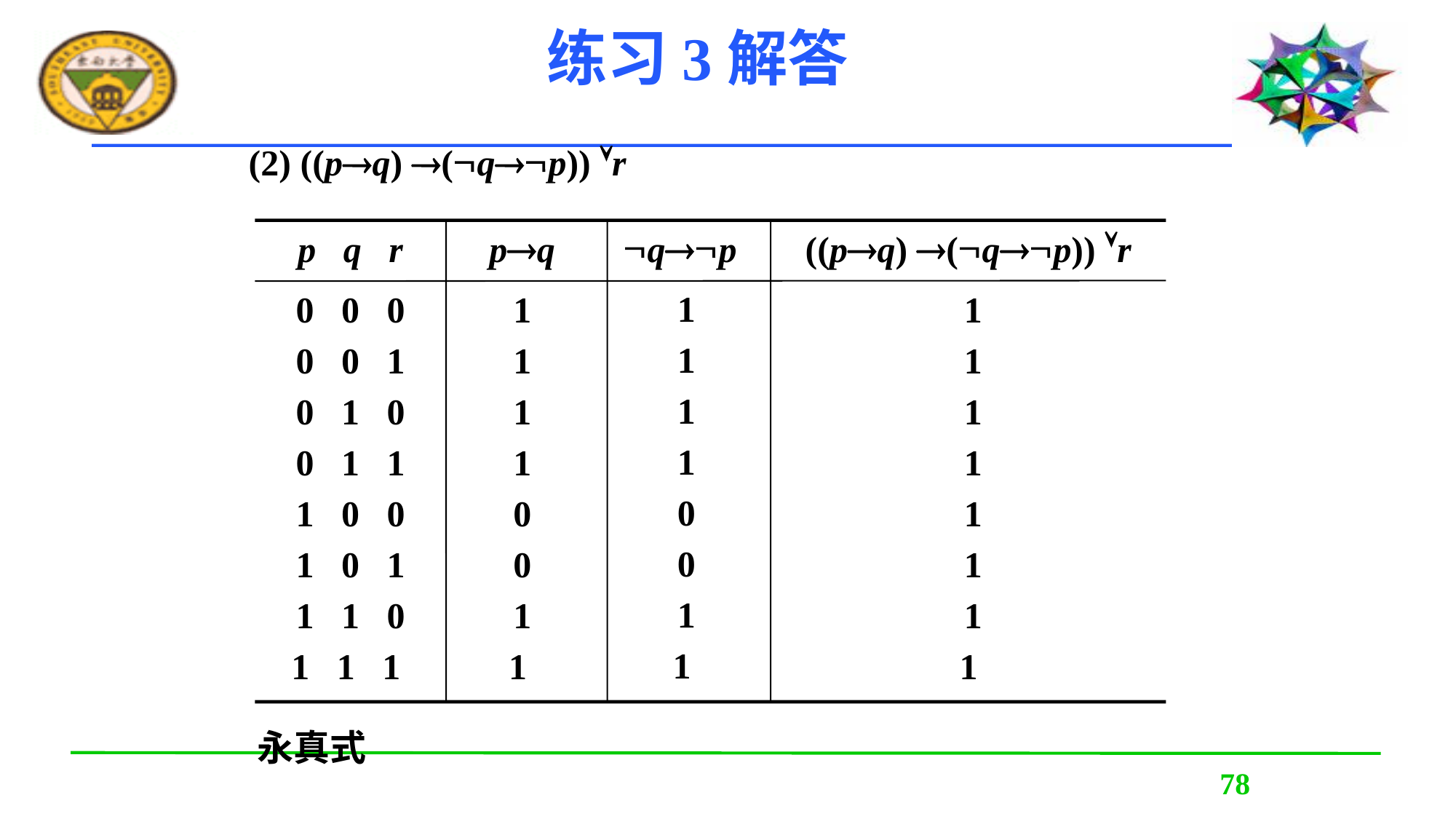

# 练习3解答
(2) ((p→q) →(¬q→¬p)) ∨r
p   q   r

p→q

¬q→¬p

((p→q) →(¬q→¬p)) ∨r

1
1
1
1
0
0
1
1
0   0   0
0   0   1
0   1   0
0   1   1
1   0   0
1   0   1
1   1   0
1   1   1

1
1
1
1
0
0
1
1
1
1
1
1
1
1
1
1

永真式